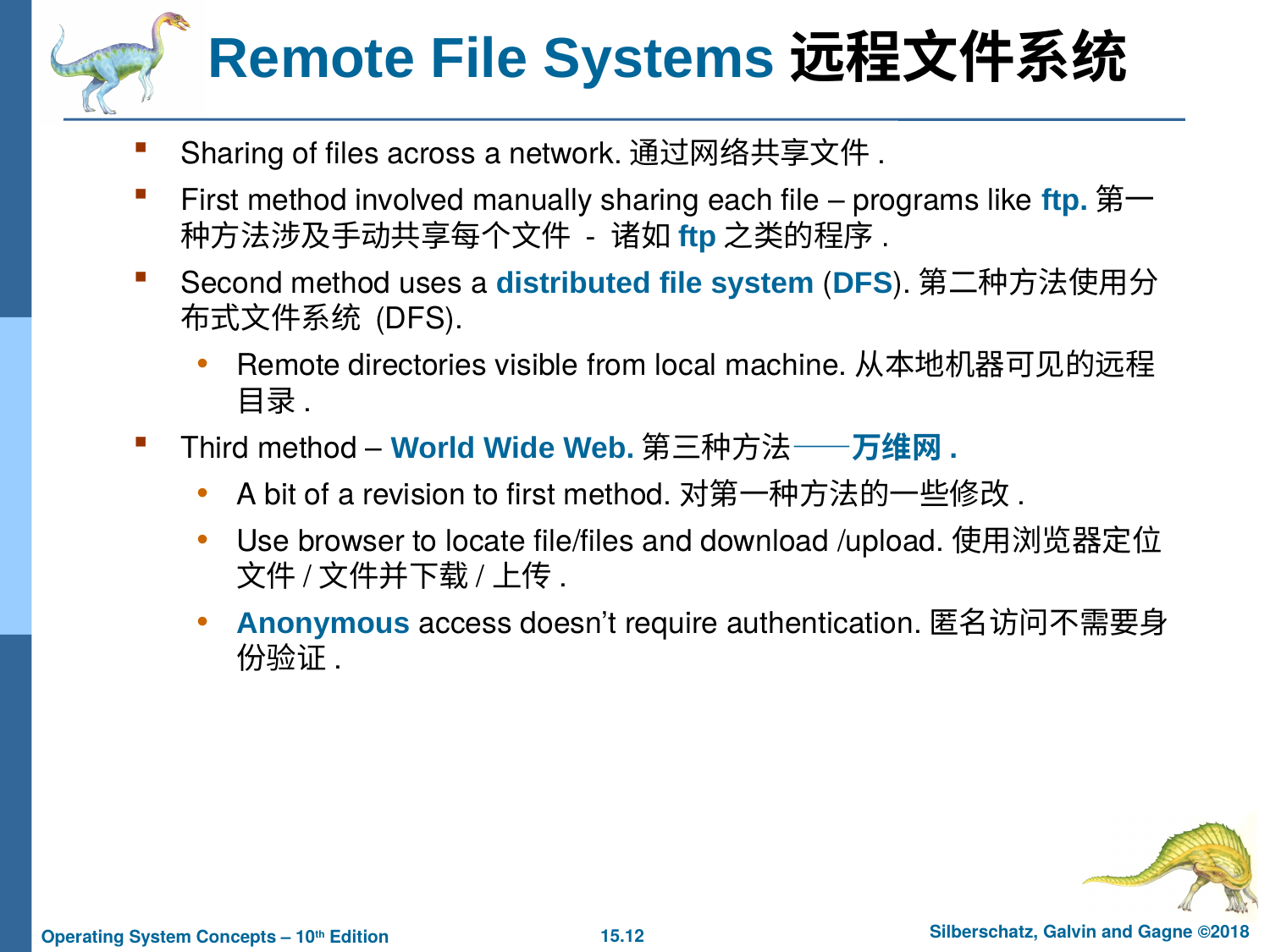

# Remote File Systems远程文件系统
Sharing of files across a network.通过网络共享文件.
First method involved manually sharing each file – programs like ftp.第一种方法涉及手动共享每个文件 - 诸如ftp之类的程序.
Second method uses a distributed file system (DFS).第二种方法使用分布式文件系统 (DFS).
Remote directories visible from local machine.从本地机器可见的远程目录.
Third method – World Wide Web.第三种方法——万维网.
A bit of a revision to first method.对第一种方法的一些修改.
Use browser to locate file/files and download /upload.使用浏览器定位文件/文件并下载/上传.
Anonymous access doesn’t require authentication.匿名访问不需要身份验证.